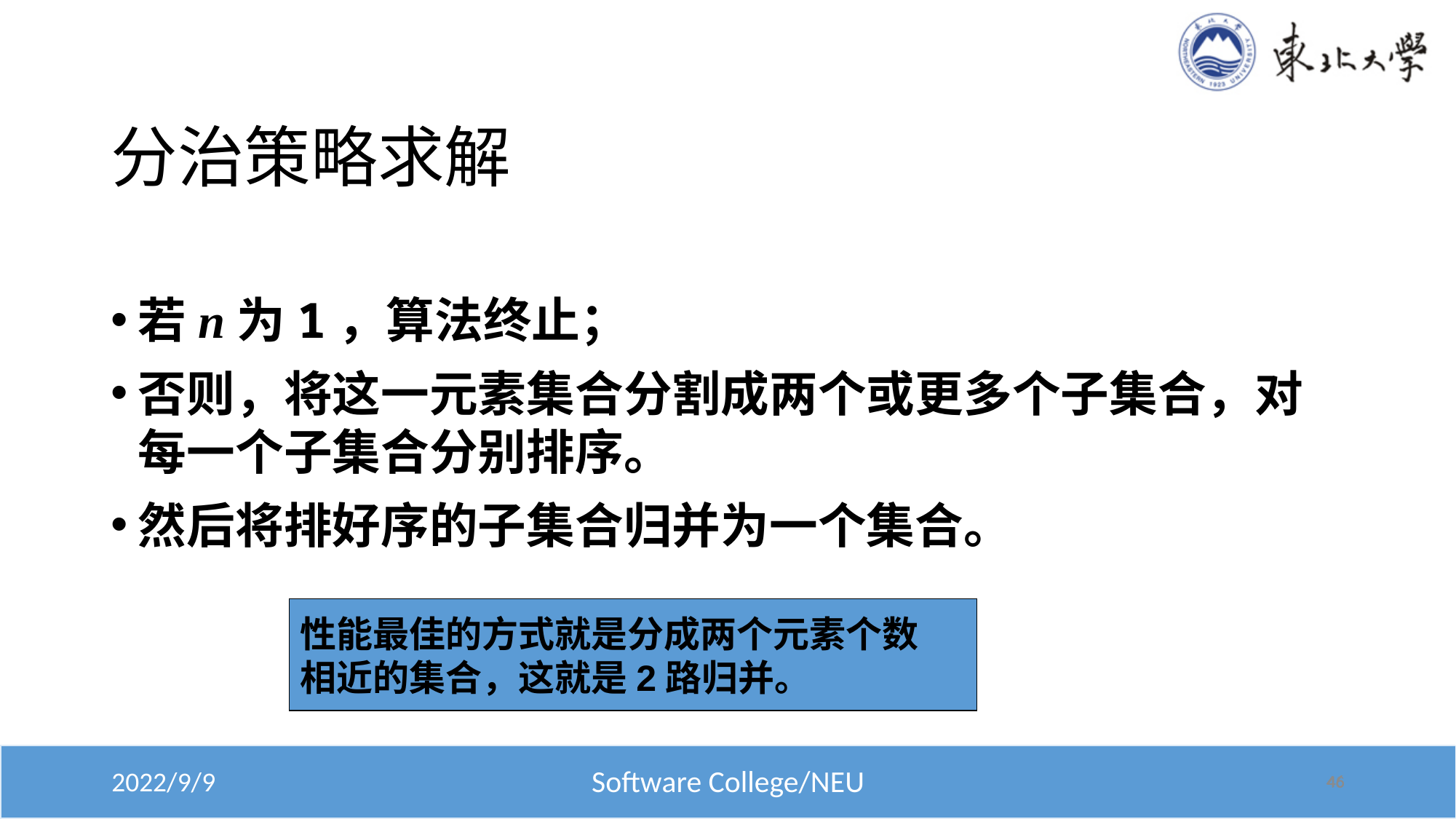

# 分治策略求解

若n为1，算法终止；
否则，将这一元素集合分割成两个或更多个子集合，对每一个子集合分别排序。
然后将排好序的子集合归并为一个集合。

性能最佳的方式就是分成两个元素个数
相近的集合，这就是2路归并。
46